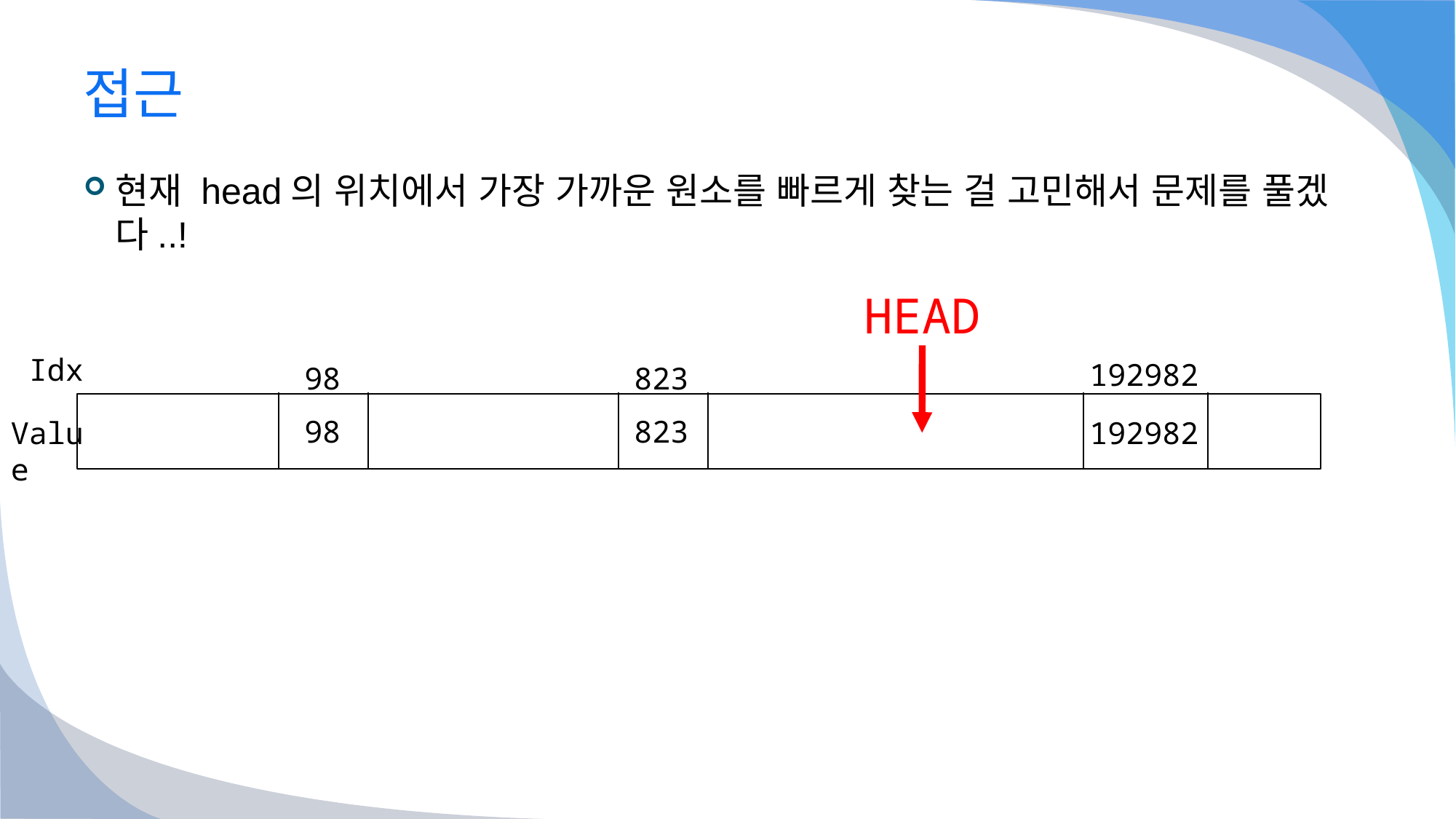

# 접근
현재 head의 위치에서 가장 가까운 원소를 빠르게 찾는 걸 고민해서 문제를 풀겠다..!
HEAD
Idx
192982
98
823

98
823
Value
192982